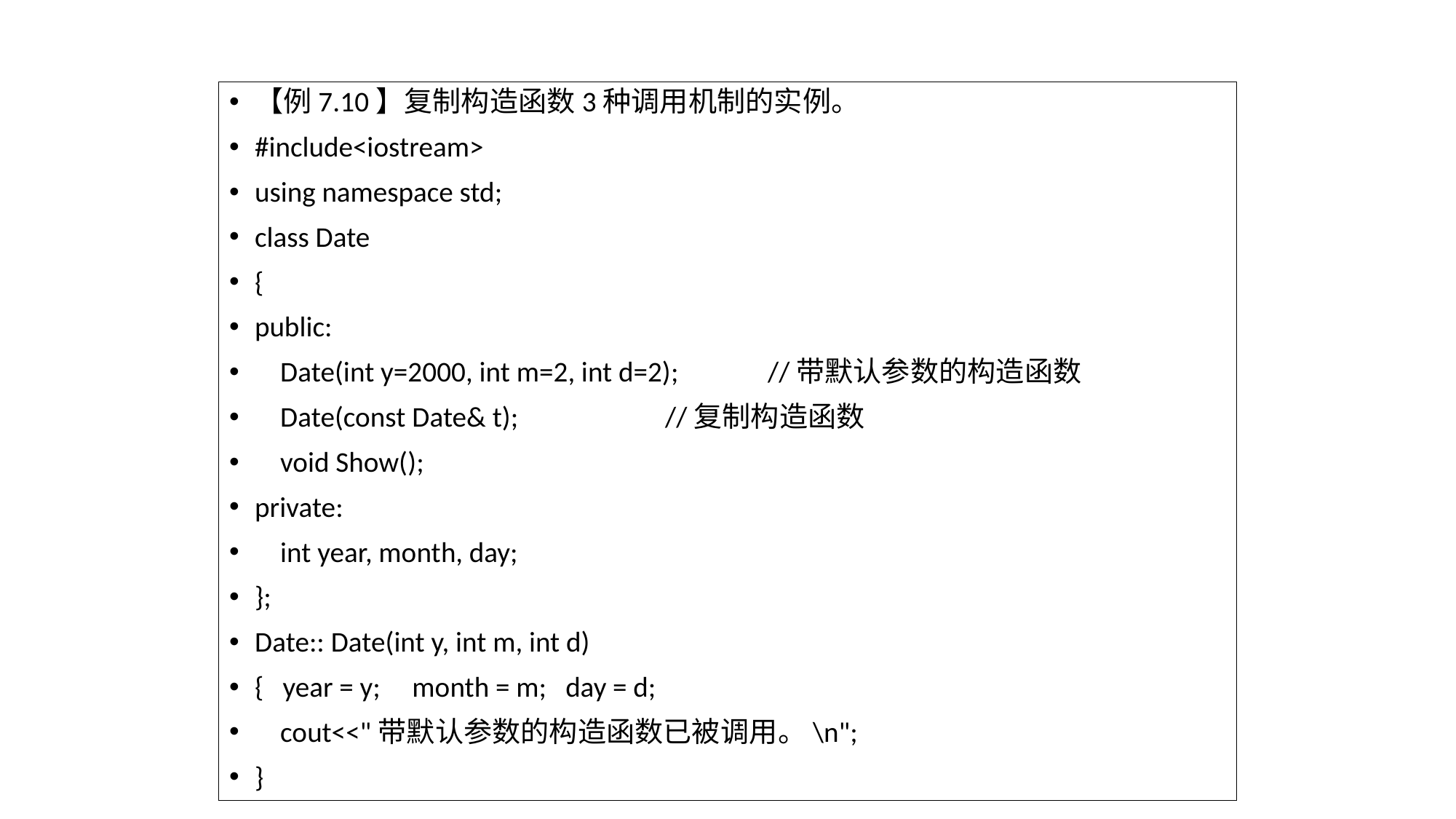

【例7.10】复制构造函数3种调用机制的实例。
#include<iostream>
using namespace std;
class Date
{
public:
    Date(int y=2000, int m=2, int d=2);     	//带默认参数的构造函数
    Date(const Date& t);                 		//复制构造函数
    void Show();
private:
    int year, month, day;
};
Date:: Date(int y, int m, int d)
{   year = y;     month = m;   day = d;
    cout<<"带默认参数的构造函数已被调用。\n";
}